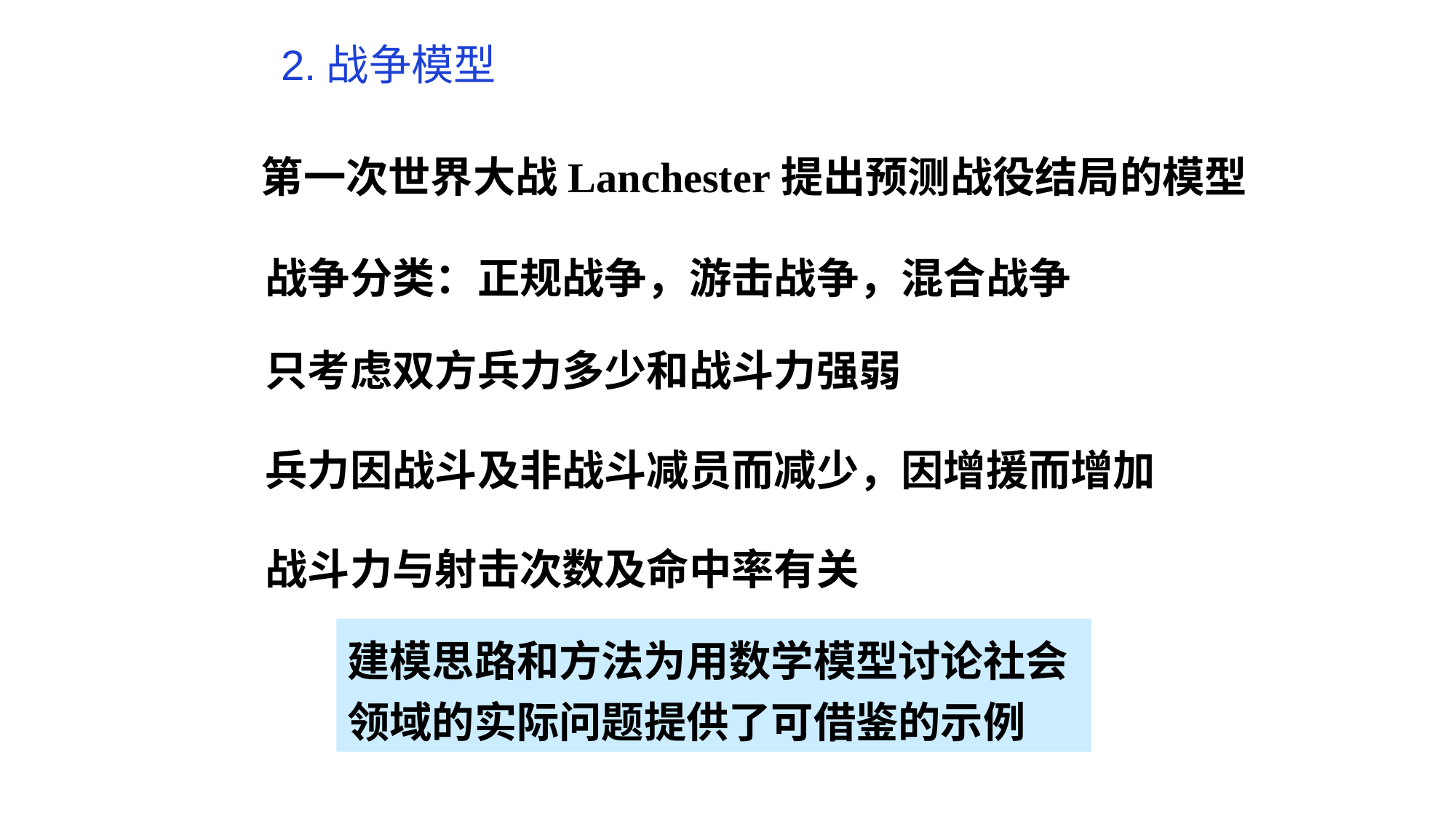

2.战争模型
第一次世界大战Lanchester提出预测战役结局的模型
战争分类：正规战争，游击战争，混合战争
只考虑双方兵力多少和战斗力强弱
兵力因战斗及非战斗减员而减少，因增援而增加
战斗力与射击次数及命中率有关
建模思路和方法为用数学模型讨论社会领域的实际问题提供了可借鉴的示例